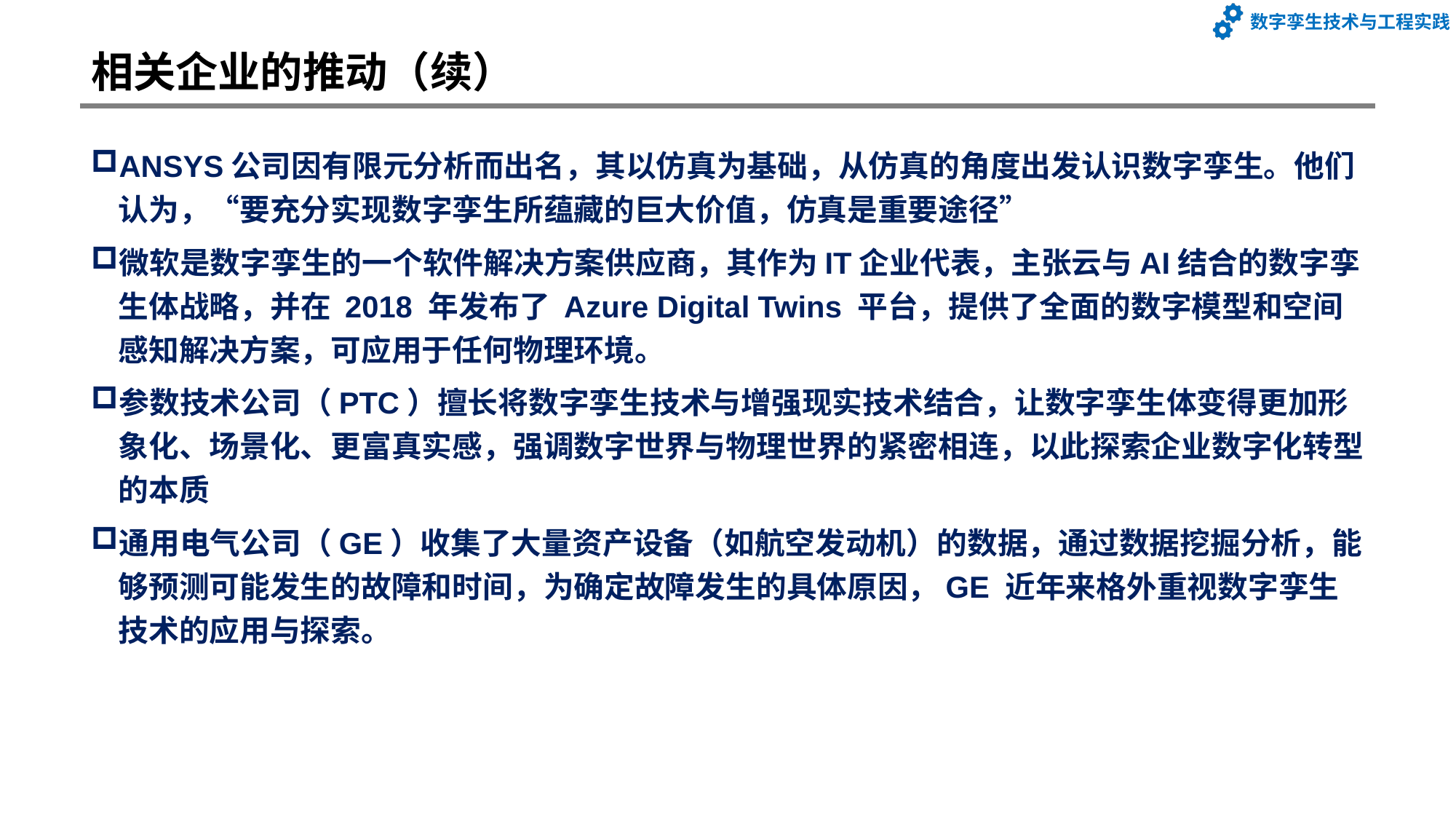

# 相关企业的推动（续）
ANSYS公司因有限元分析而出名，其以仿真为基础，从仿真的角度出发认识数字孪生。他们认为，“要充分实现数字孪生所蕴藏的巨大价值，仿真是重要途径”
微软是数字孪生的一个软件解决方案供应商，其作为IT企业代表，主张云与AI结合的数字孪生体战略，并在 2018 年发布了 Azure Digital Twins 平台，提供了全面的数字模型和空间感知解决方案，可应用于任何物理环境。
参数技术公司（PTC）擅长将数字孪生技术与增强现实技术结合，让数字孪生体变得更加形象化、场景化、更富真实感，强调数字世界与物理世界的紧密相连，以此探索企业数字化转型的本质
通用电气公司（GE）收集了大量资产设备（如航空发动机）的数据，通过数据挖掘分析，能够预测可能发生的故障和时间，为确定故障发生的具体原因，GE 近年来格外重视数字孪生技术的应用与探索。